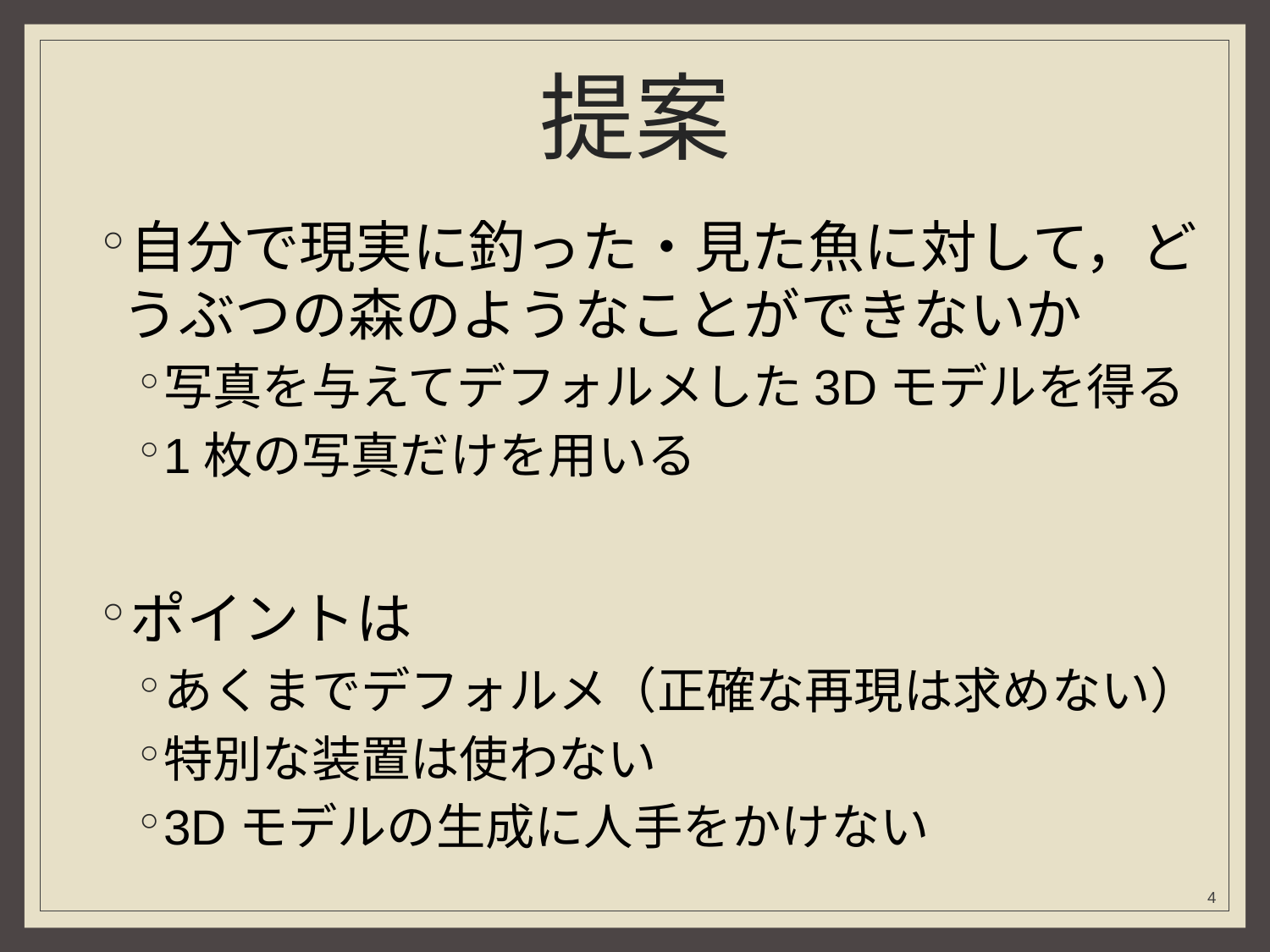

# 提案
自分で現実に釣った・見た魚に対して，どうぶつの森のようなことができないか
写真を与えてデフォルメした3Dモデルを得る
1枚の写真だけを用いる

ポイントは
あくまでデフォルメ（正確な再現は求めない）
特別な装置は使わない
3Dモデルの生成に人手をかけない
4